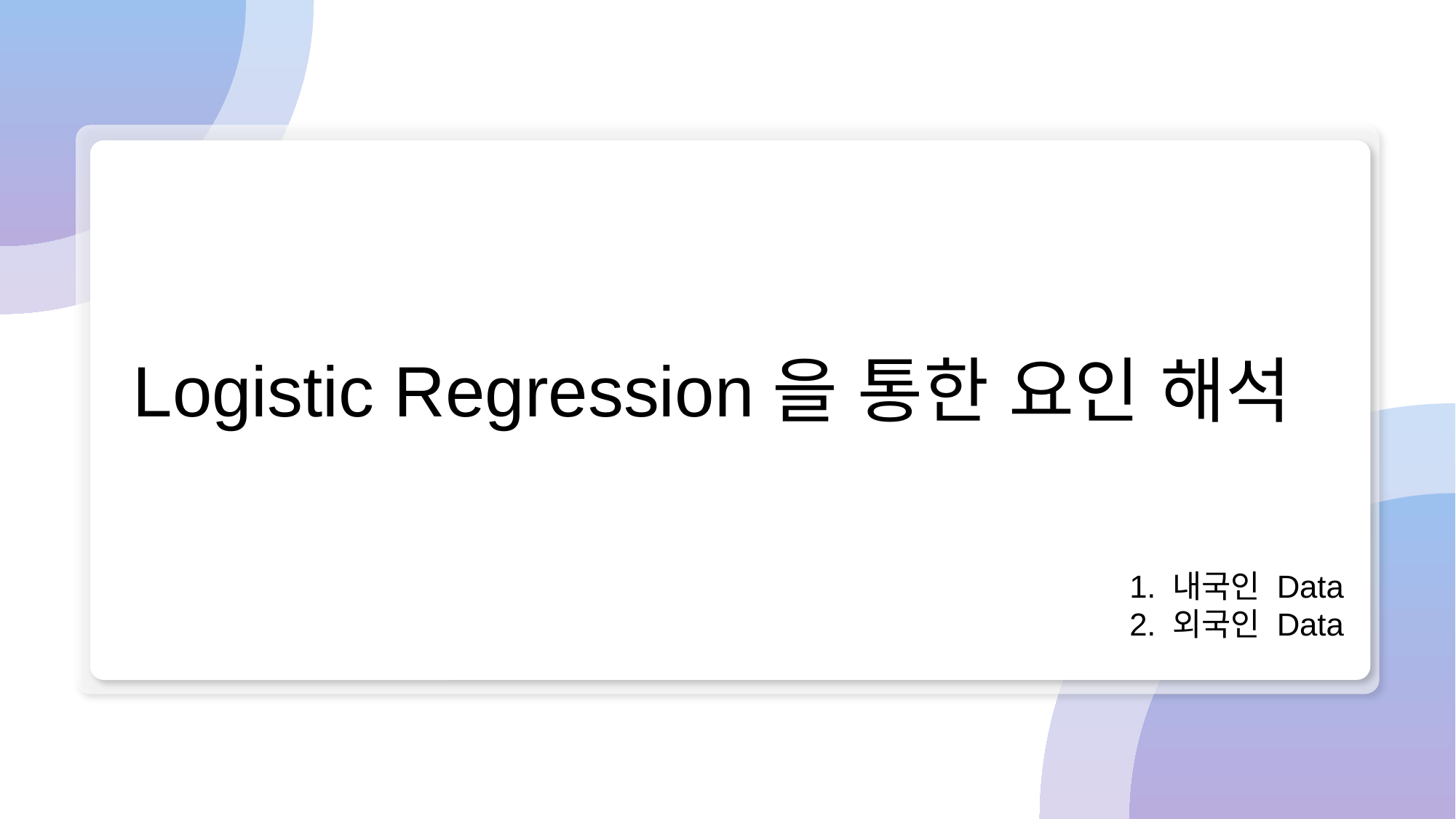

VISION
Logistic Regression을 통한 요인 해석

1. 내국인 Data
2. 외국인 Data